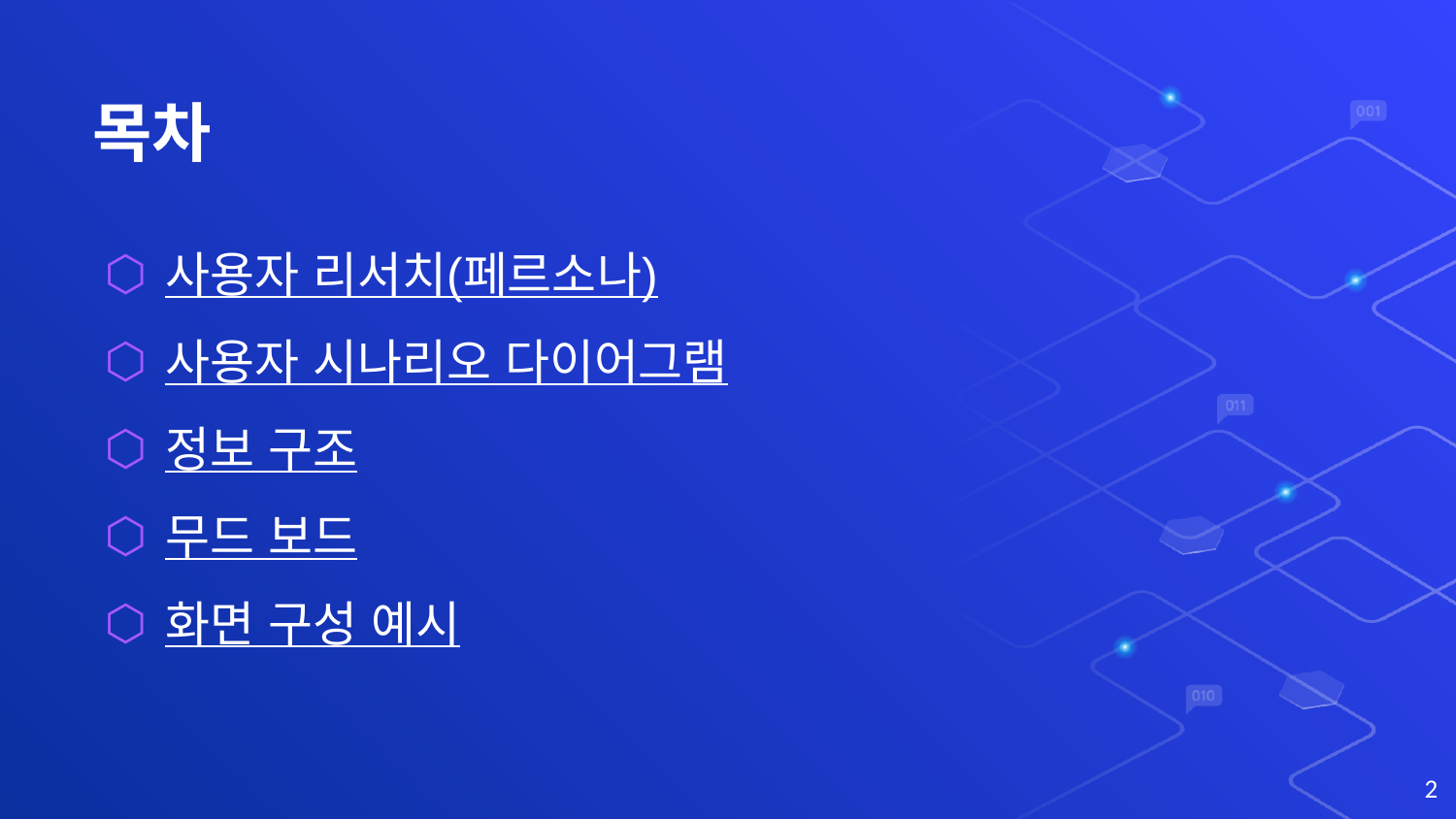

# 목차
사용자 리서치(페르소나)
사용자 시나리오 다이어그램
정보 구조
무드 보드
화면 구성 예시
2